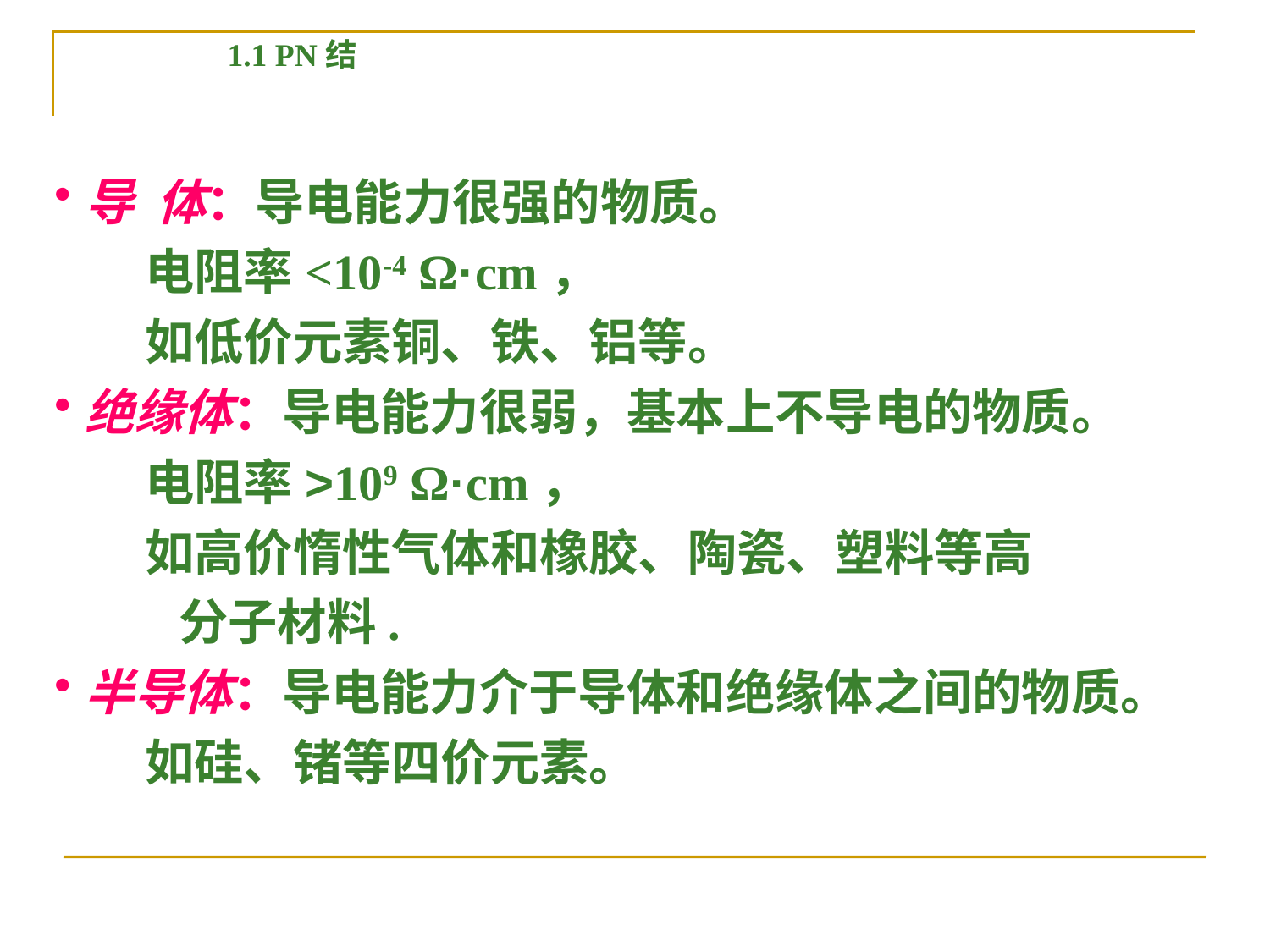

1.1 PN结
导  体：导电能力很强的物质。
       电阻率<10-4 Ω·cm，
       如低价元素铜、铁、铝等。
绝缘体：导电能力很弱，基本上不导电的物质。
       电阻率>109 Ω·cm，
       如高价惰性气体和橡胶、陶瓷、塑料等高
          分子材料.
半导体：导电能力介于导体和绝缘体之间的物质。
       如硅、锗等四价元素。